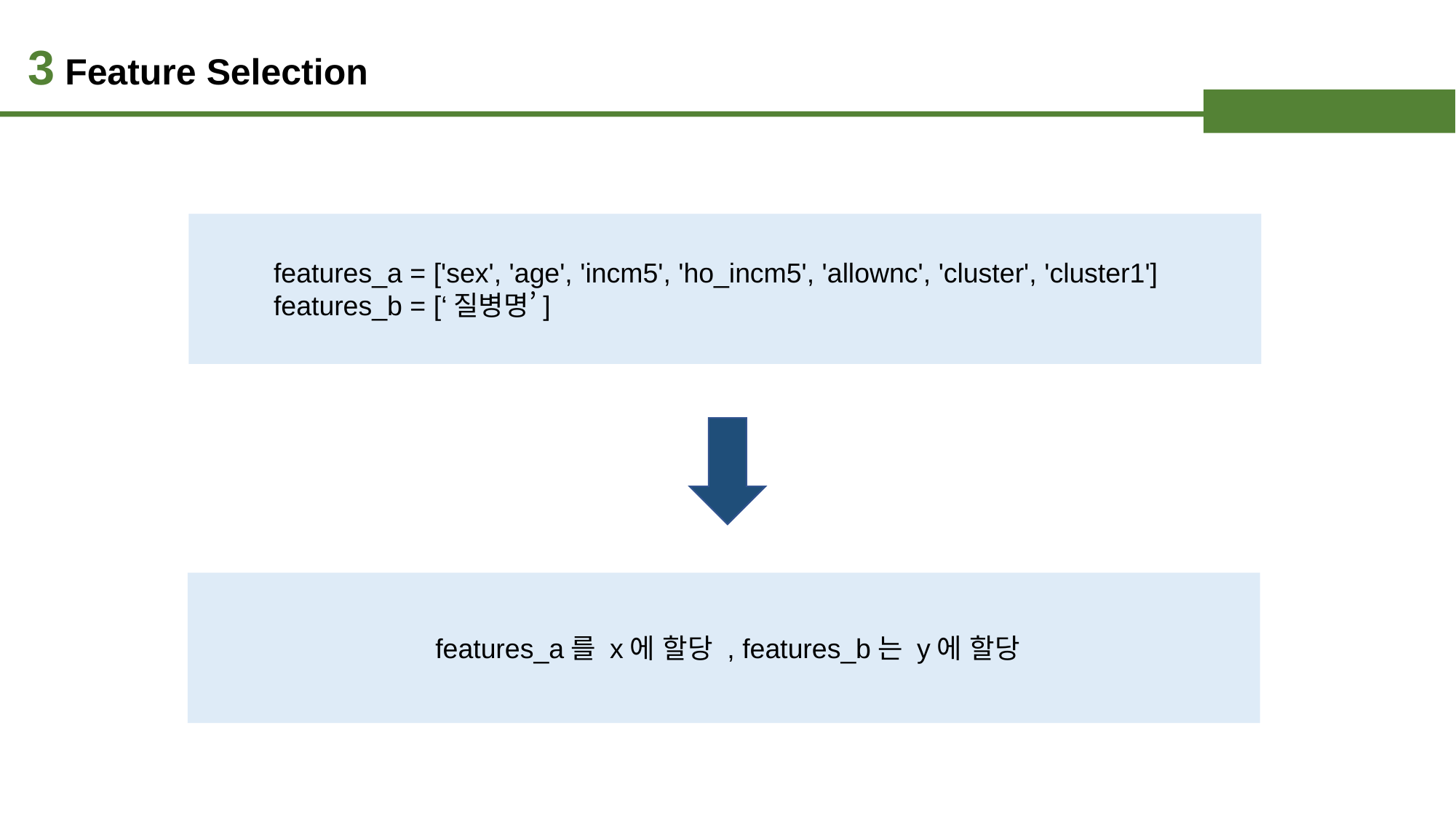

3 Feature Selection

features_a = ['sex', 'age', 'incm5', 'ho_incm5', 'allownc', 'cluster', 'cluster1']
features_b = [‘질병명’]

features_a를 x에 할당 , features_b는 y에 할당